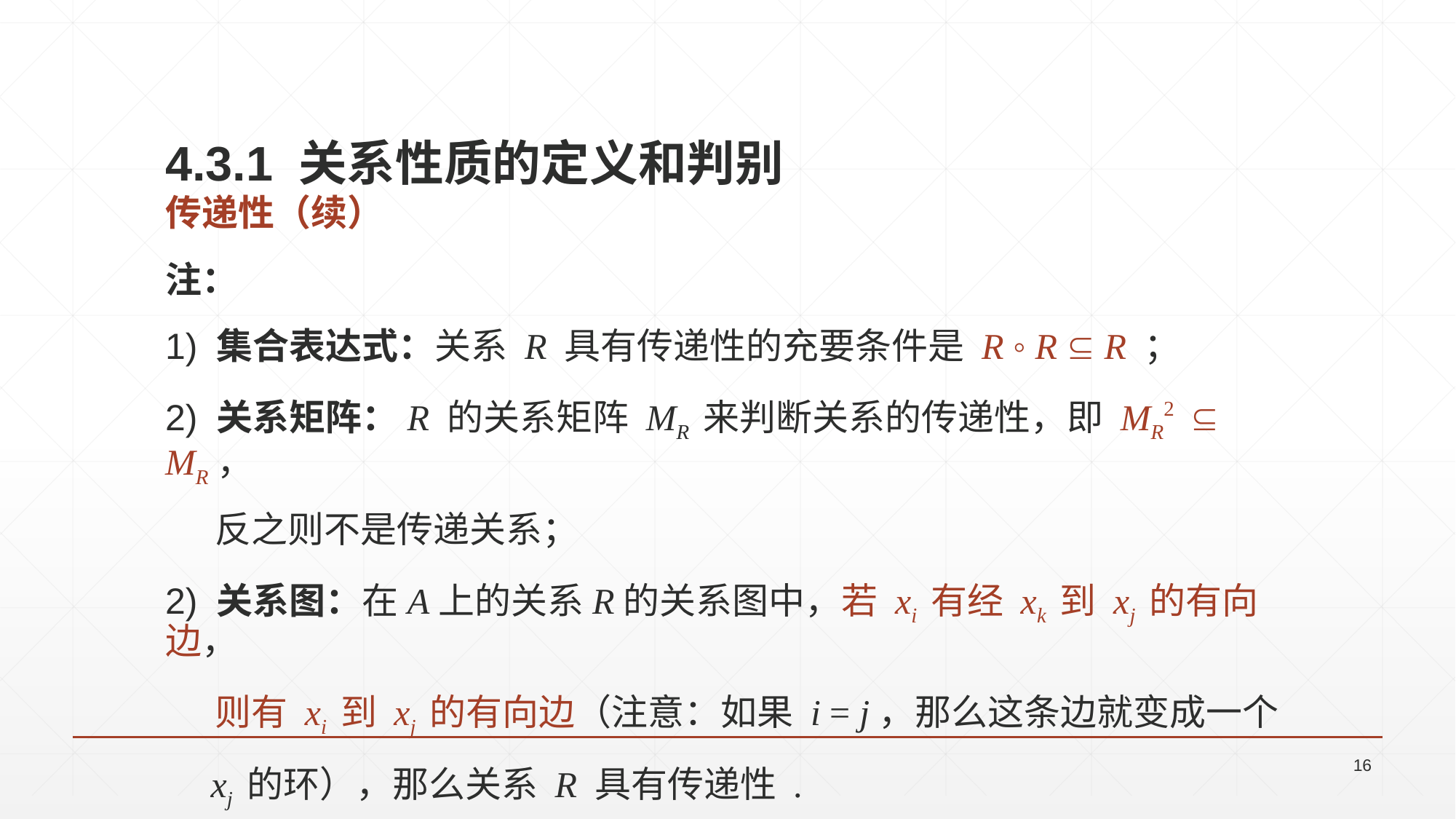

4.3.1 关系性质的定义和判别
传递性（续）
注：
1) 集合表达式：关系 R 具有传递性的充要条件是 R ◦ R ⊆ R ；
2) 关系矩阵：R 的关系矩阵 MR 来判断关系的传递性，即 MR2   ⊆ MR，
     反之则不是传递关系；
2) 关系图：在A上的关系R的关系图中，若 xi 有经 xk 到 xj 的有向边，
     则有 xi 到 xj 的有向边（注意：如果 i = j，那么这条边就变成一个
     xj 的环），那么关系 R 具有传递性 .
16